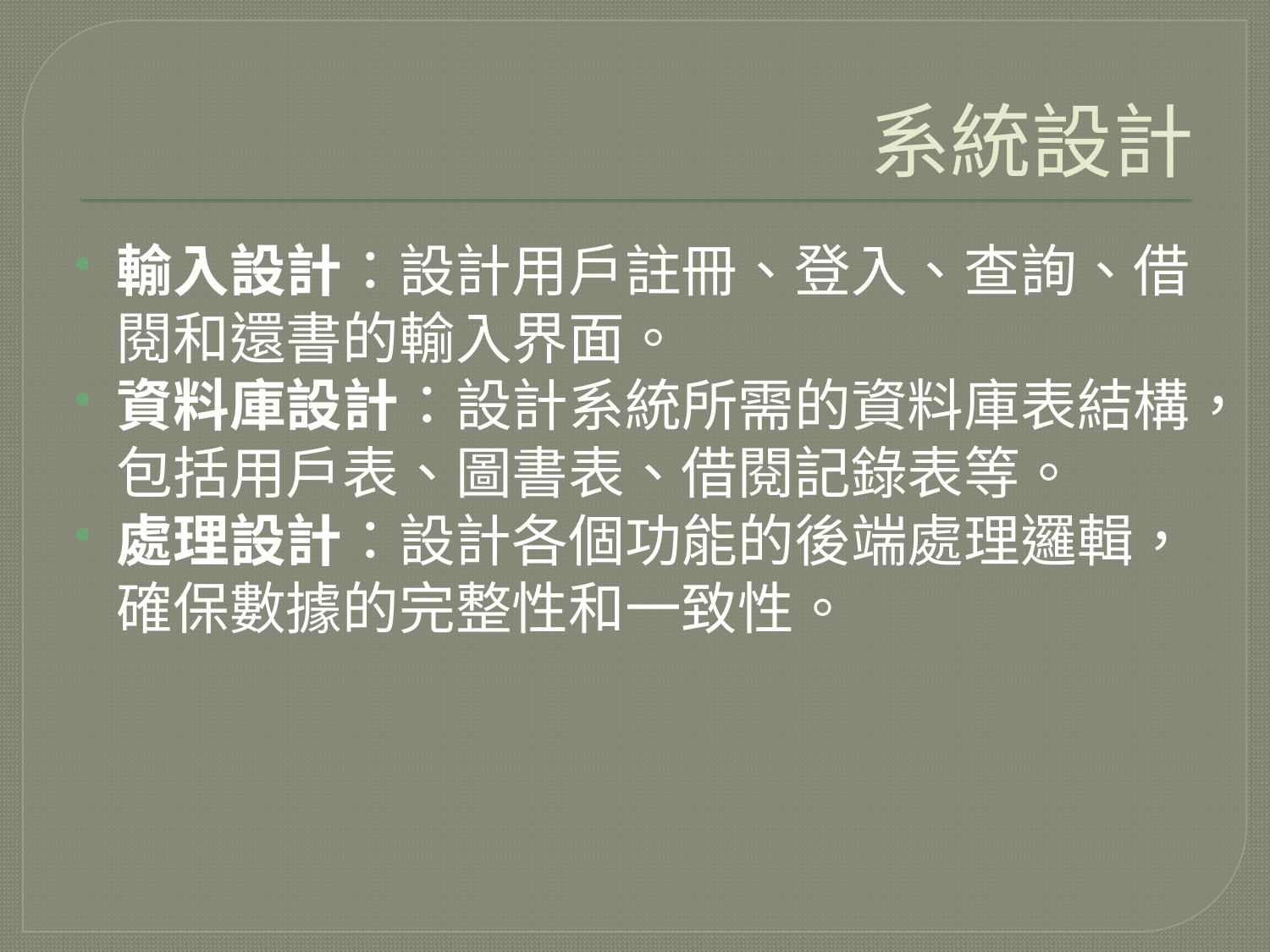

# 系統設計
輸入設計：設計用戶註冊、登入、查詢、借閱和還書的輸入界面。
資料庫設計：設計系統所需的資料庫表結構，包括用戶表、圖書表、借閱記錄表等。
處理設計：設計各個功能的後端處理邏輯，確保數據的完整性和一致性。